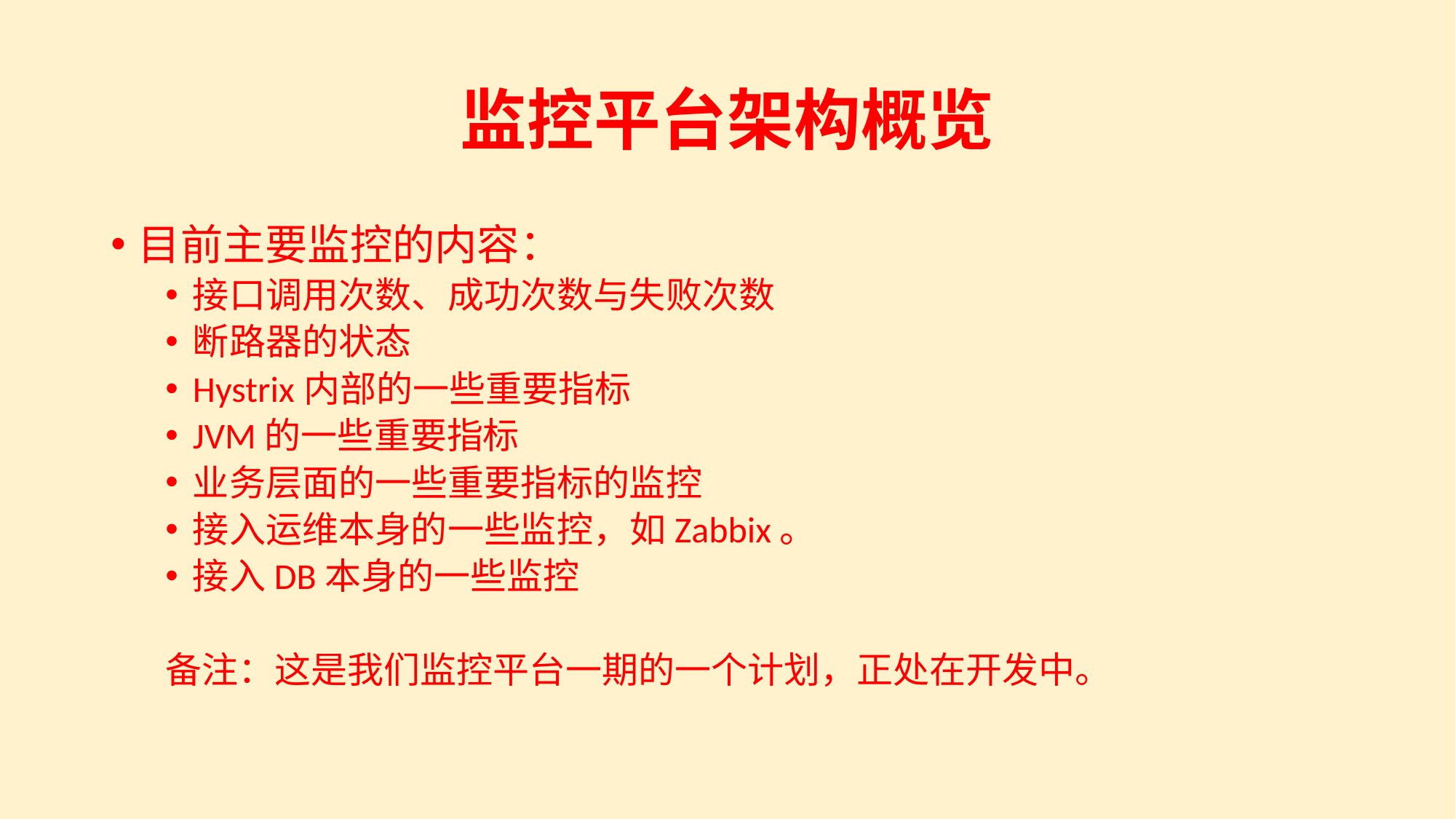

# 监控平台架构概览
目前主要监控的内容：
接口调用次数、成功次数与失败次数
断路器的状态
Hystrix内部的一些重要指标
JVM的一些重要指标
业务层面的一些重要指标的监控
接入运维本身的一些监控，如Zabbix。
接入DB本身的一些监控

备注：这是我们监控平台一期的一个计划，正处在开发中。